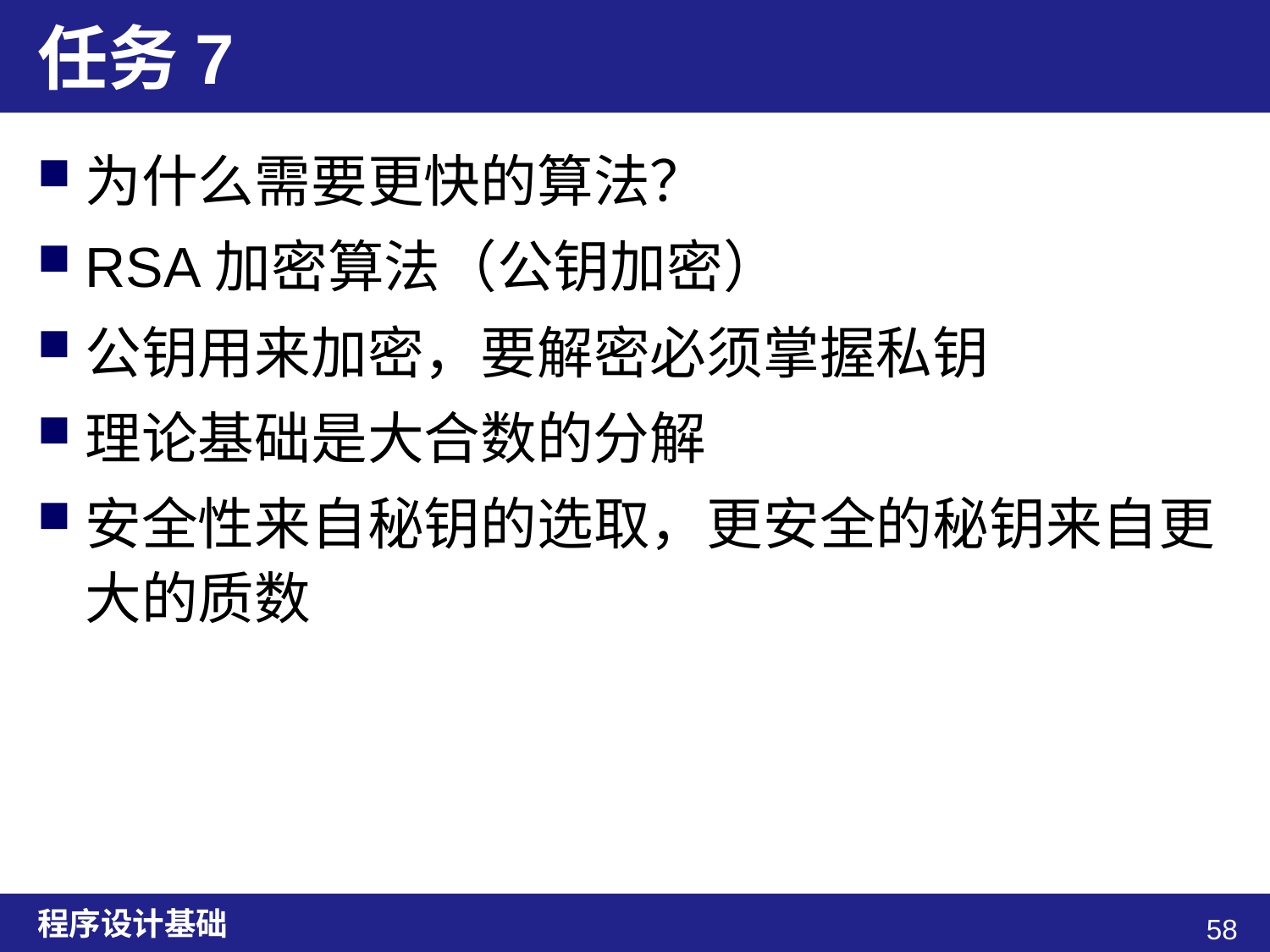

# 任务7
为什么需要更快的算法？
RSA加密算法（公钥加密）
公钥用来加密，要解密必须掌握私钥
理论基础是大合数的分解
安全性来自秘钥的选取，更安全的秘钥来自更大的质数